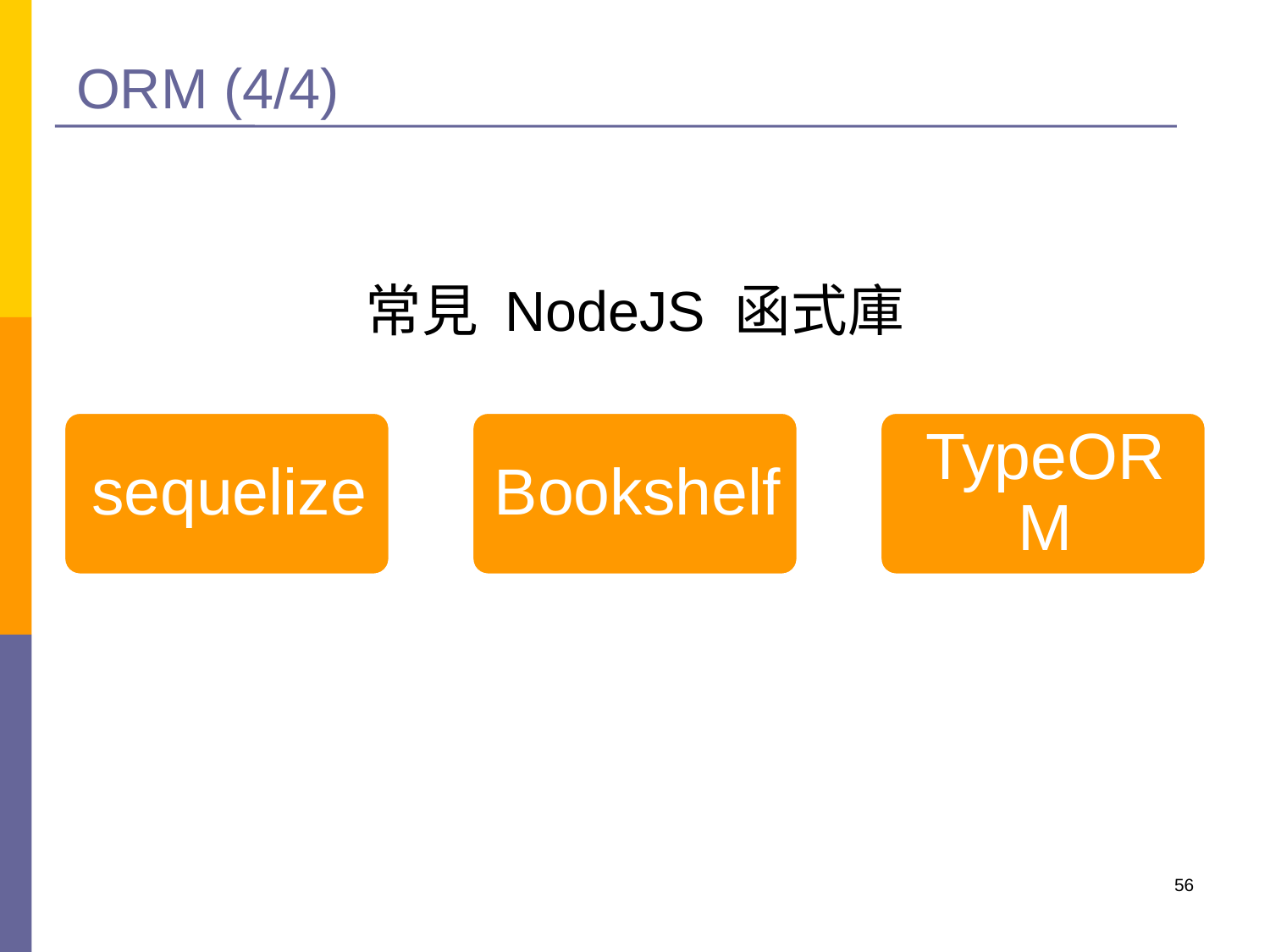

# ORM (4/4)
sequelize
Bookshelf
TypeORM
常見 NodeJS 函式庫
56